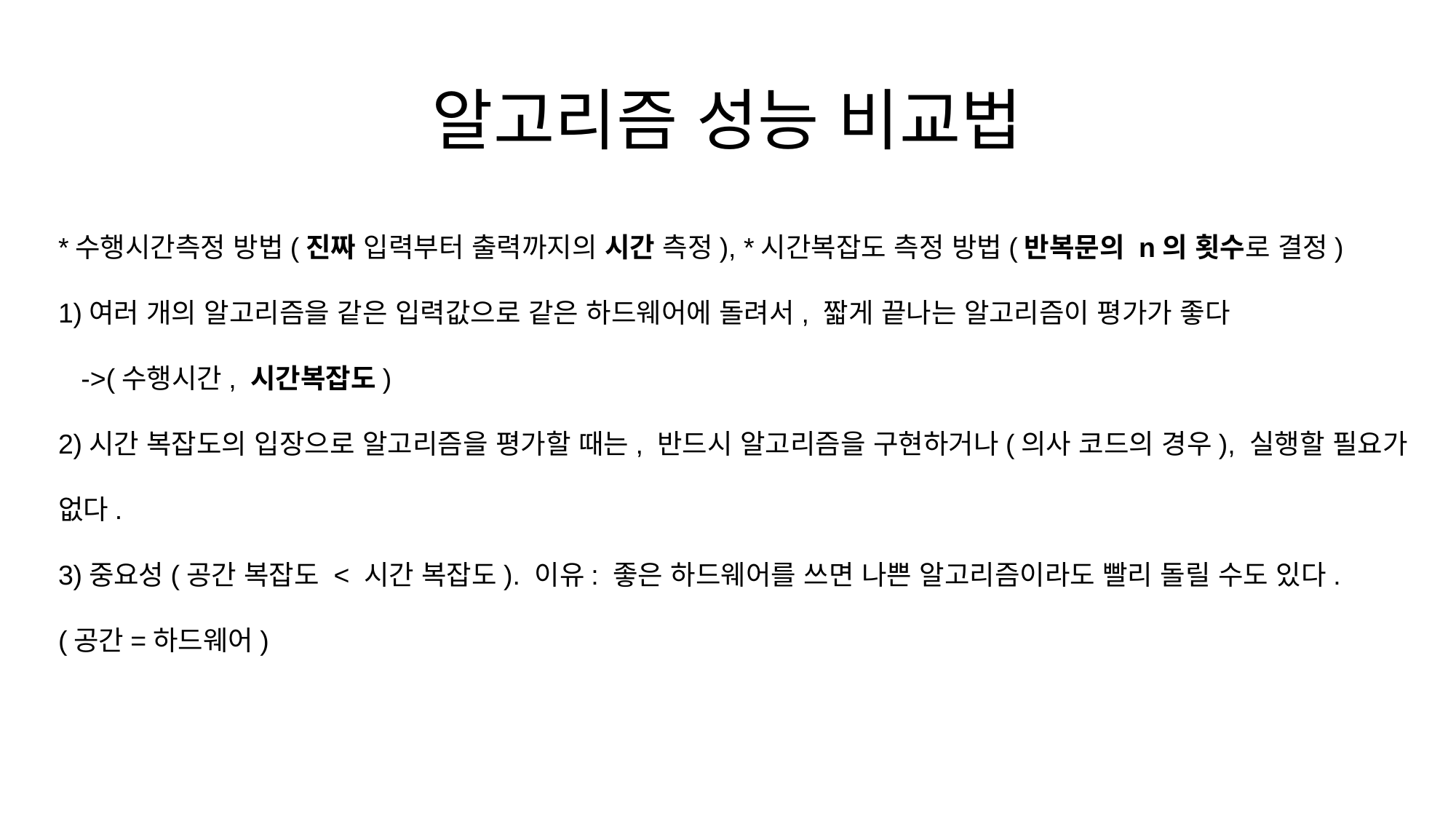

# 알고리즘 성능 비교법
*수행시간측정 방법(진짜 입력부터 출력까지의 시간 측정), *시간복잡도 측정 방법(반복문의 n의 횟수로 결정)
1)여러 개의 알고리즘을 같은 입력값으로 같은 하드웨어에 돌려서, 짧게 끝나는 알고리즘이 평가가 좋다
   ->(수행시간, 시간복잡도)
2)시간 복잡도의 입장으로 알고리즘을 평가할 때는, 반드시 알고리즘을 구현하거나(의사 코드의 경우), 실행할 필요가 없다.
3)중요성(공간 복잡도 < 시간 복잡도). 이유: 좋은 하드웨어를 쓰면 나쁜 알고리즘이라도 빨리 돌릴 수도 있다.
(공간=하드웨어)